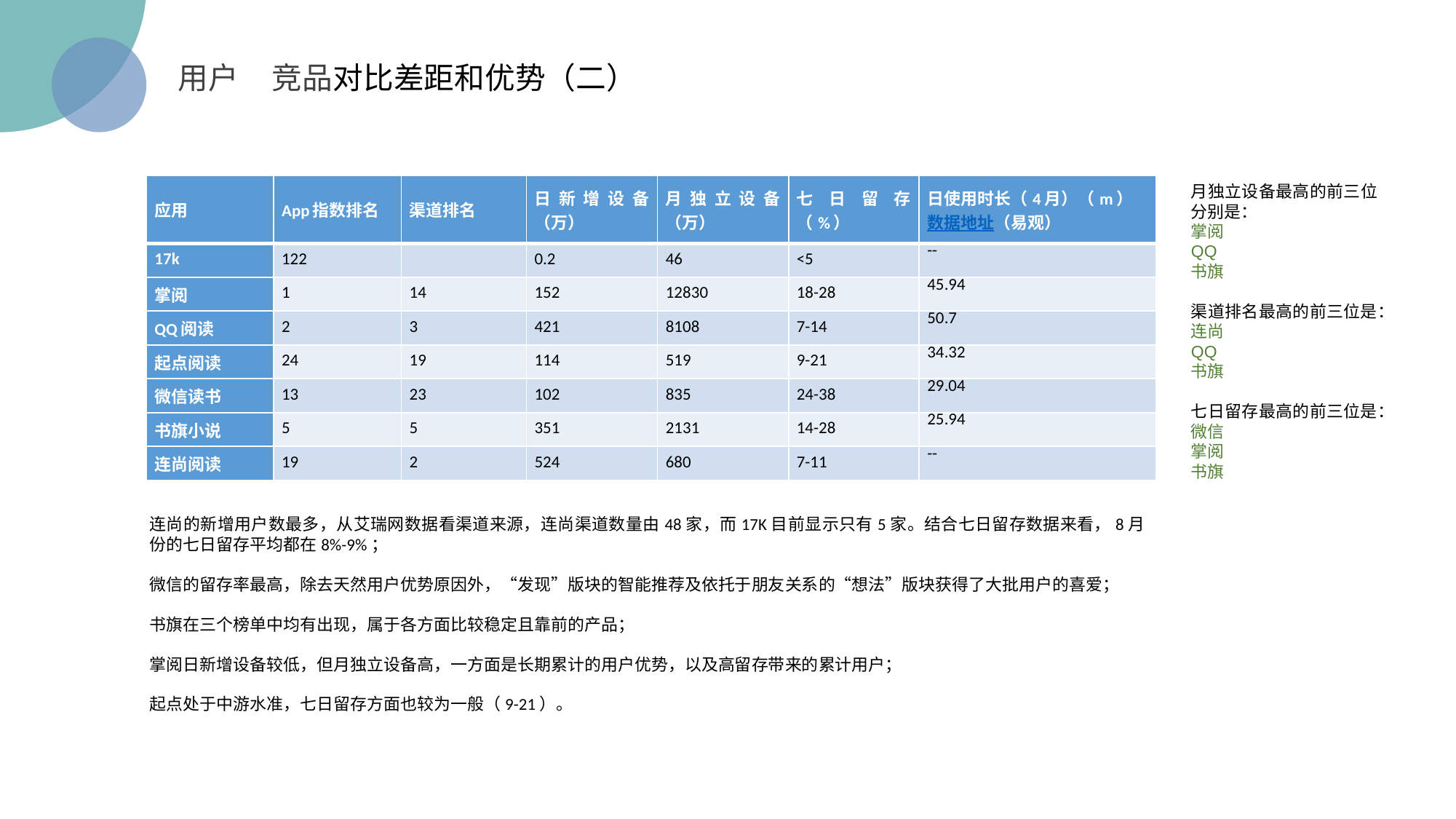

用户     竞品对比差距和优势（二）
| 应用 | App指数排名 | 渠道排名 | 日新增设备（万） | 月独立设备（万） | 七日留存（%） | 日使用时长（4月）（m） 数据地址（易观） |
| --- | --- | --- | --- | --- | --- | --- |
| 17k | 122 |  | 0.2 | 46 | <5 | -- |
| 掌阅 | 1 | 14 | 152 | 12830 | 18-28 | 45.94 |
| QQ阅读 | 2 | 3 | 421 | 8108 | 7-14 | 50.7 |
| 起点阅读 | 24 | 19 | 114 | 519 | 9-21 | 34.32 |
| 微信读书 | 13 | 23 | 102 | 835 | 24-38 | 29.04 |
| 书旗小说 | 5 | 5 | 351 | 2131 | 14-28 | 25.94 |
| 连尚阅读 | 19 | 2 | 524 | 680 | 7-11 | -- |
月独立设备最高的前三位分别是：
掌阅
QQ
书旗

渠道排名最高的前三位是：
连尚
QQ
书旗

七日留存最高的前三位是：
微信
掌阅
书旗
连尚的新增用户数最多，从艾瑞网数据看渠道来源，连尚渠道数量由48家，而17K目前显示只有5家。结合七日留存数据来看，8月份的七日留存平均都在8%-9%；

微信的留存率最高，除去天然用户优势原因外，“发现”版块的智能推荐及依托于朋友关系的“想法”版块获得了大批用户的喜爱；

书旗在三个榜单中均有出现，属于各方面比较稳定且靠前的产品；

掌阅日新增设备较低，但月独立设备高，一方面是长期累计的用户优势，以及高留存带来的累计用户；

起点处于中游水准，七日留存方面也较为一般（9-21）。